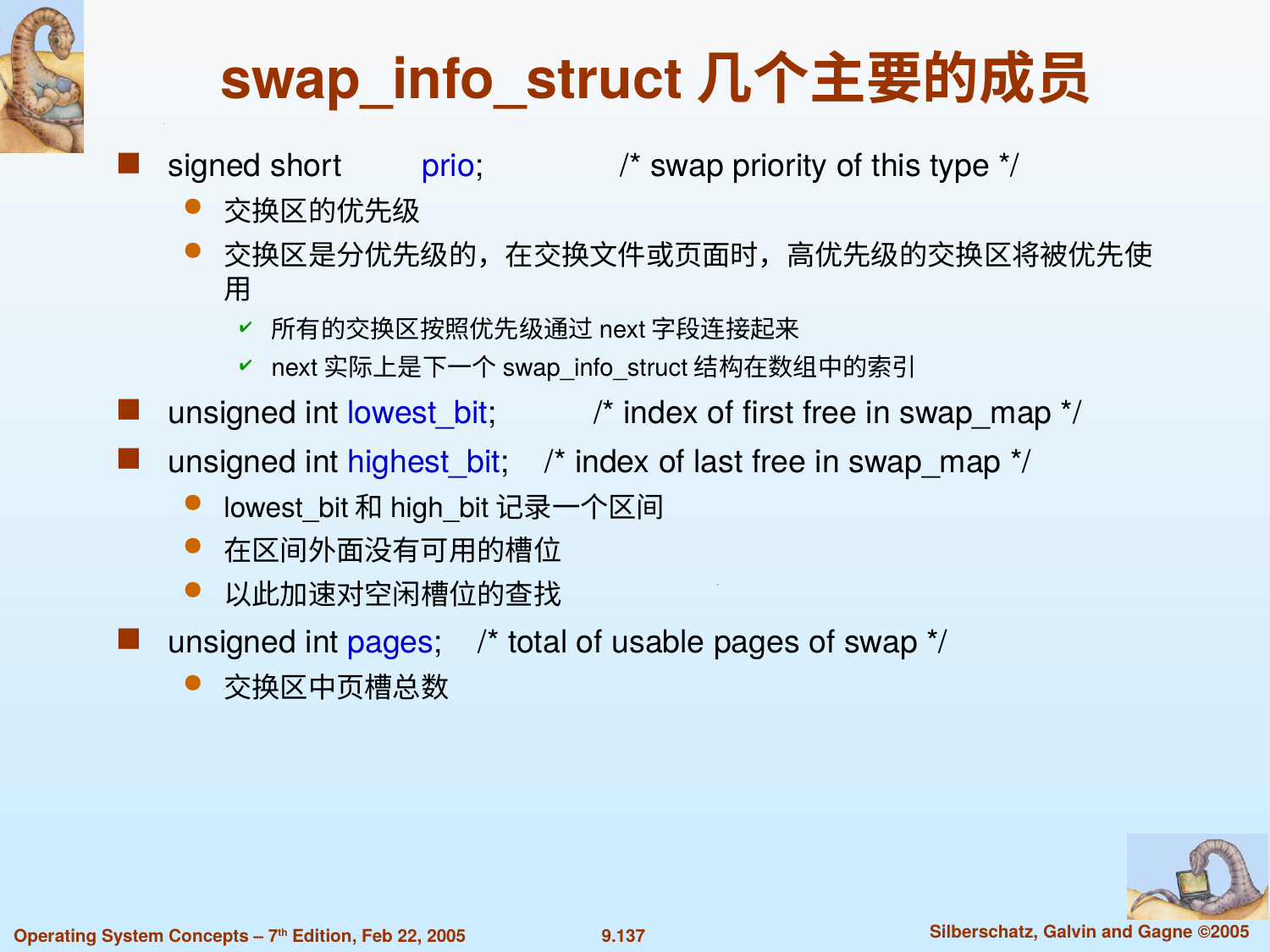

swap_info_struct几个主要的成员
signed short	prio;	        /* swap priority of this type */
交换区的优先级
交换区是分优先级的，在交换文件或页面时，高优先级的交换区将被优先使用
所有的交换区按照优先级通过next字段连接起来
next实际上是下一个swap_info_struct结构在数组中的索引
unsigned int lowest_bit;	     /* index of first free in swap_map */
unsigned int highest_bit;    /* index of last free in swap_map */
lowest_bit和high_bit记录一个区间
在区间外面没有可用的槽位
以此加速对空闲槽位的查找
unsigned int pages;    /* total of usable pages of swap */
交换区中页槽总数